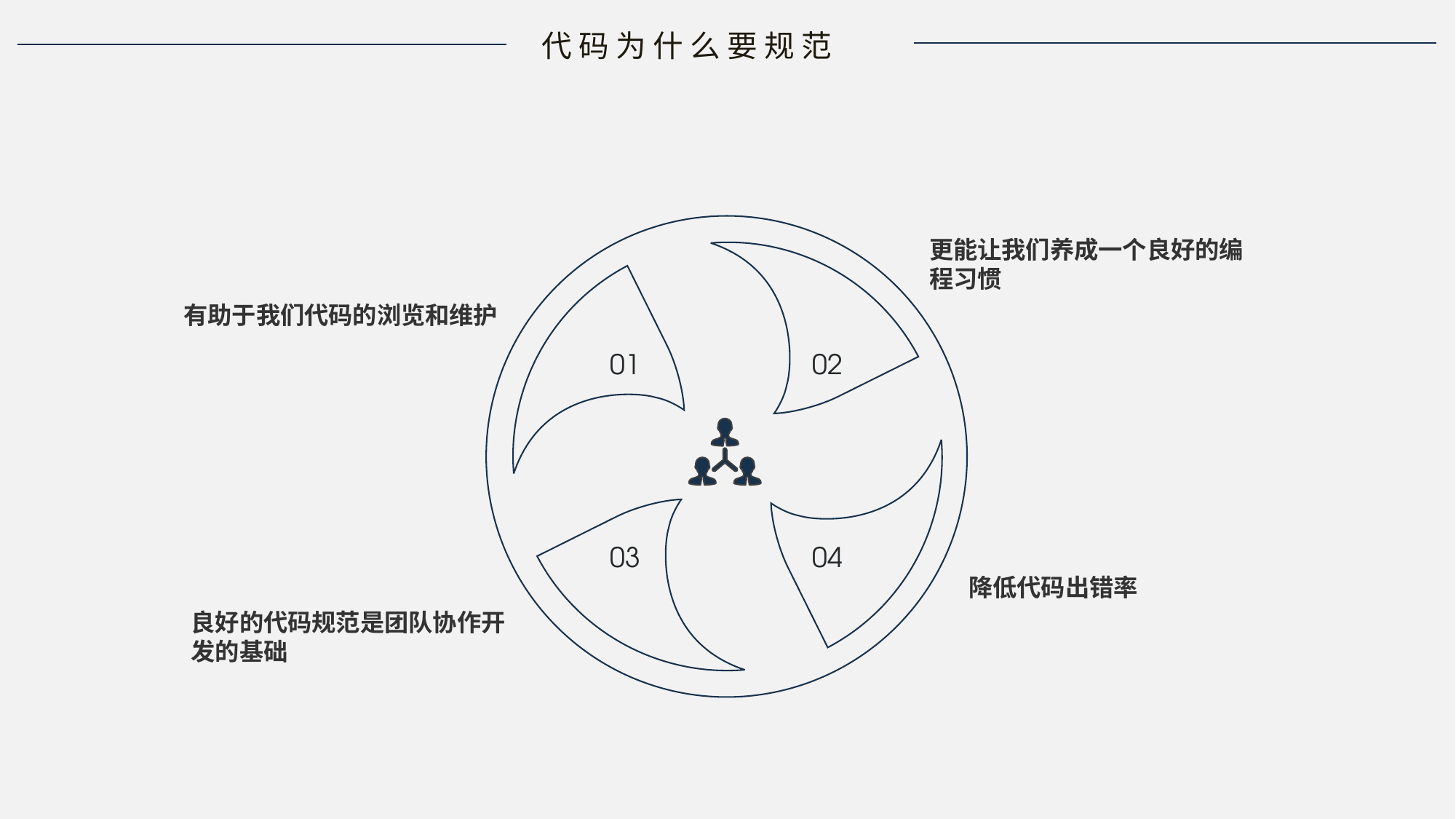

代 码 为 什 么 要 规 范

01
02
03
04
更能让我们养成一个良好的编程习惯
有助于我们代码的浏览和维护

降低代码出错率
良好的代码规范是团队协作开发的基础